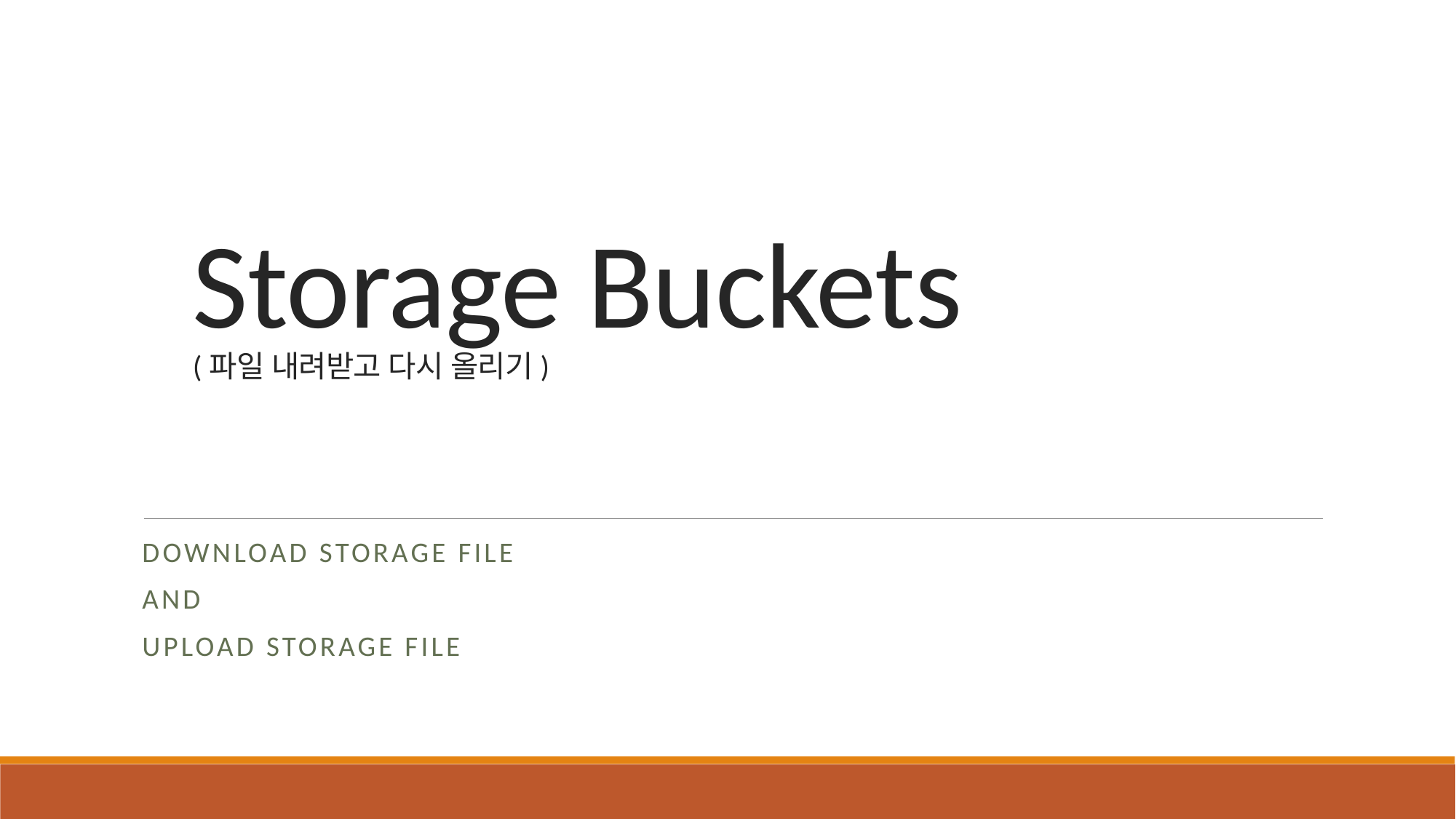

# Storage Buckets (파일 내려받고 다시 올리기)
Download storage file
And
upload storage file